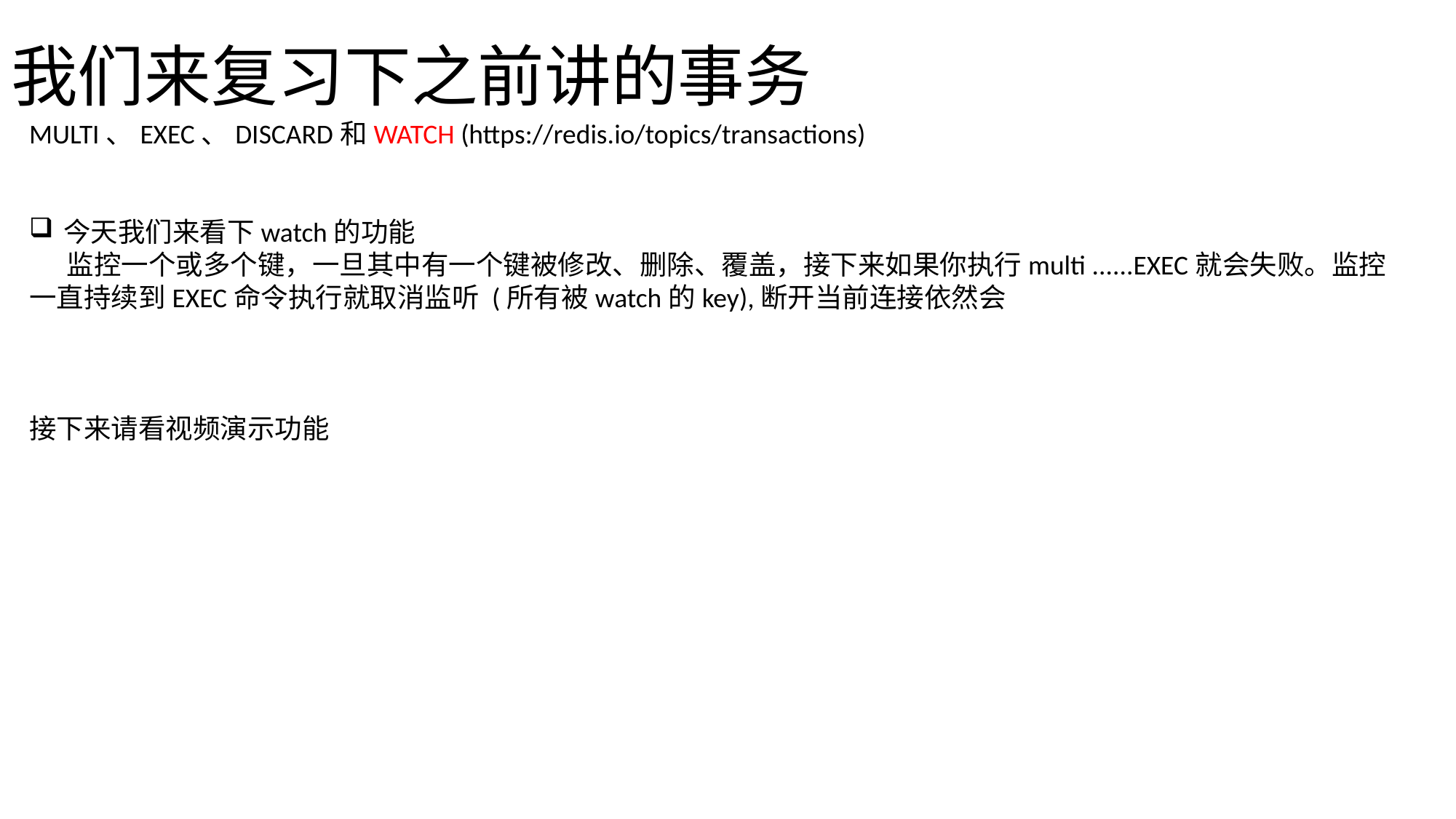

# 我们来复习下之前讲的事务
MULTI、EXEC、DISCARD和WATCH (https://redis.io/topics/transactions)

今天我们来看下watch的功能
     监控一个或多个键，一旦其中有一个键被修改、删除、覆盖，接下来如果你执行multi ......EXEC就会失败。监控一直持续到EXEC命令执行就取消监听 (所有被watch的key),断开当前连接依然会

接下来请看视频演示功能